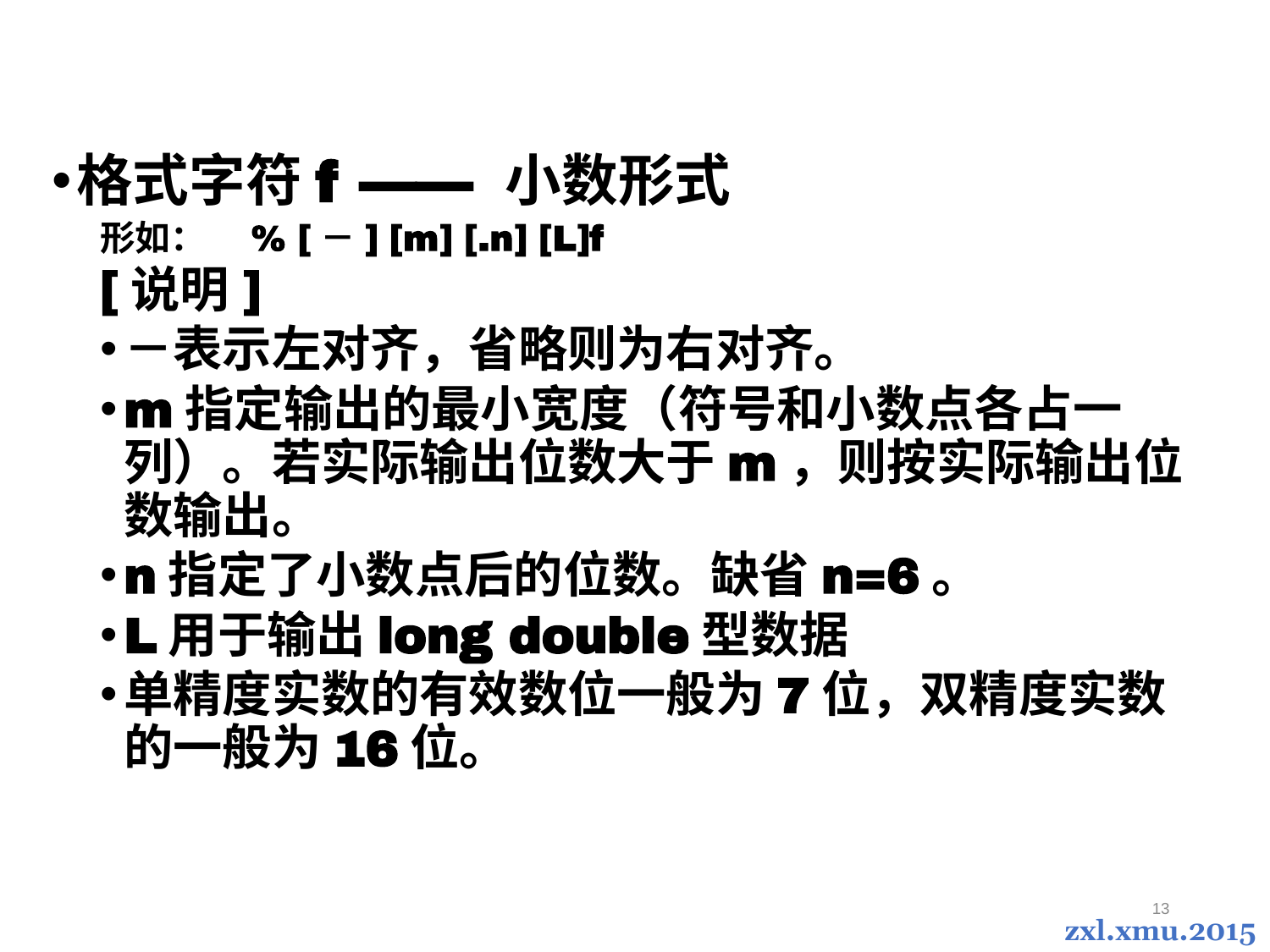

格式字符f —— 小数形式
形如：	% [－] [m] [.n] [L]f
[说明]
－表示左对齐，省略则为右对齐。
m指定输出的最小宽度（符号和小数点各占一列）。若实际输出位数大于m，则按实际输出位数输出。
n指定了小数点后的位数。缺省n=6。
L用于输出long double型数据
单精度实数的有效数位一般为7位，双精度实数的一般为16位。
13